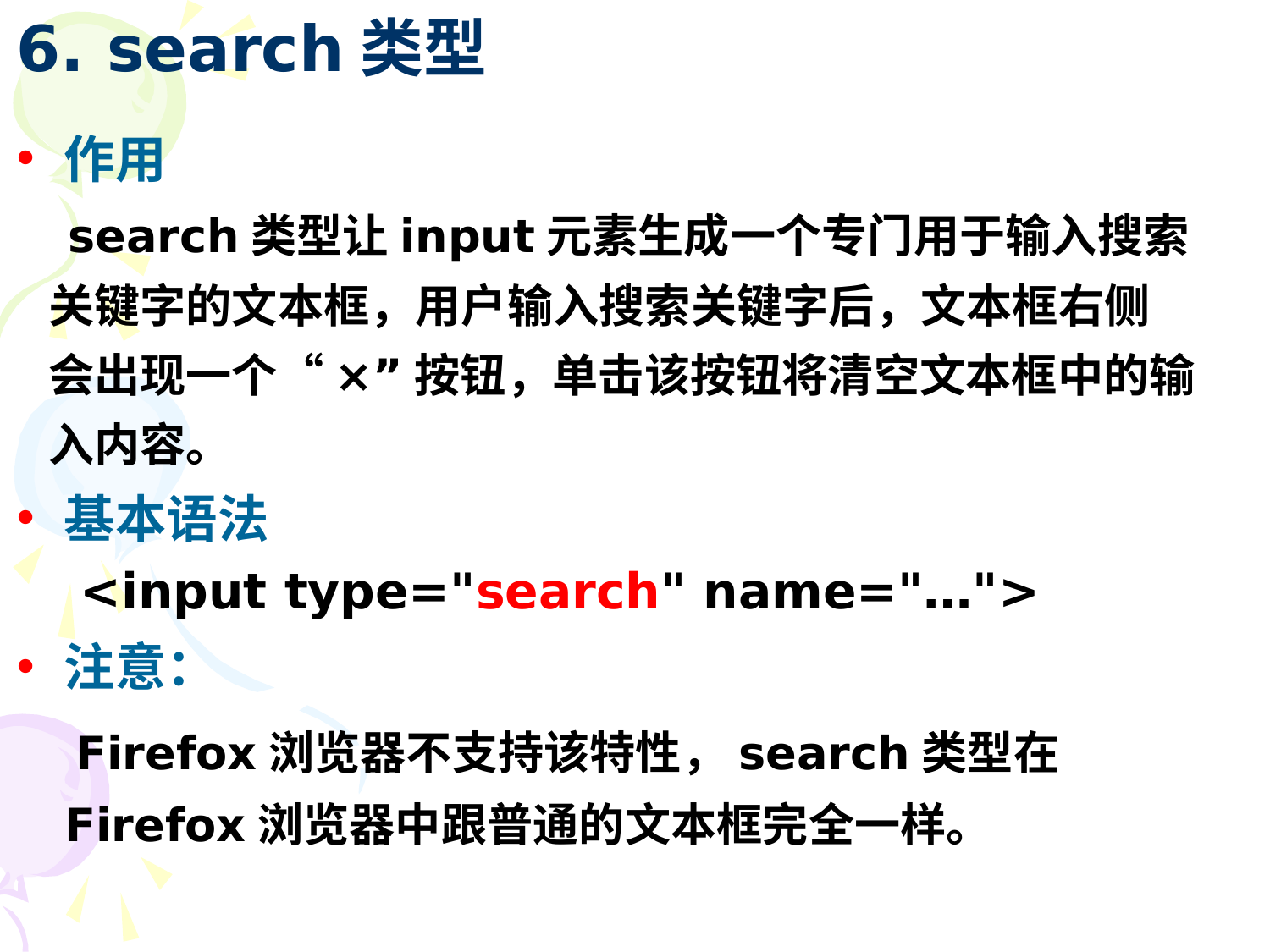

6. search类型
作用
   search类型让input元素生成一个专门用于输入搜索
  关键字的文本框，用户输入搜索关键字后，文本框右侧
  会出现一个“×”按钮，单击该按钮将清空文本框中的输
  入内容。
基本语法
<input type="search" name="…">
注意：
   Firefox浏览器不支持该特性，search类型在
   Firefox浏览器中跟普通的文本框完全一样。